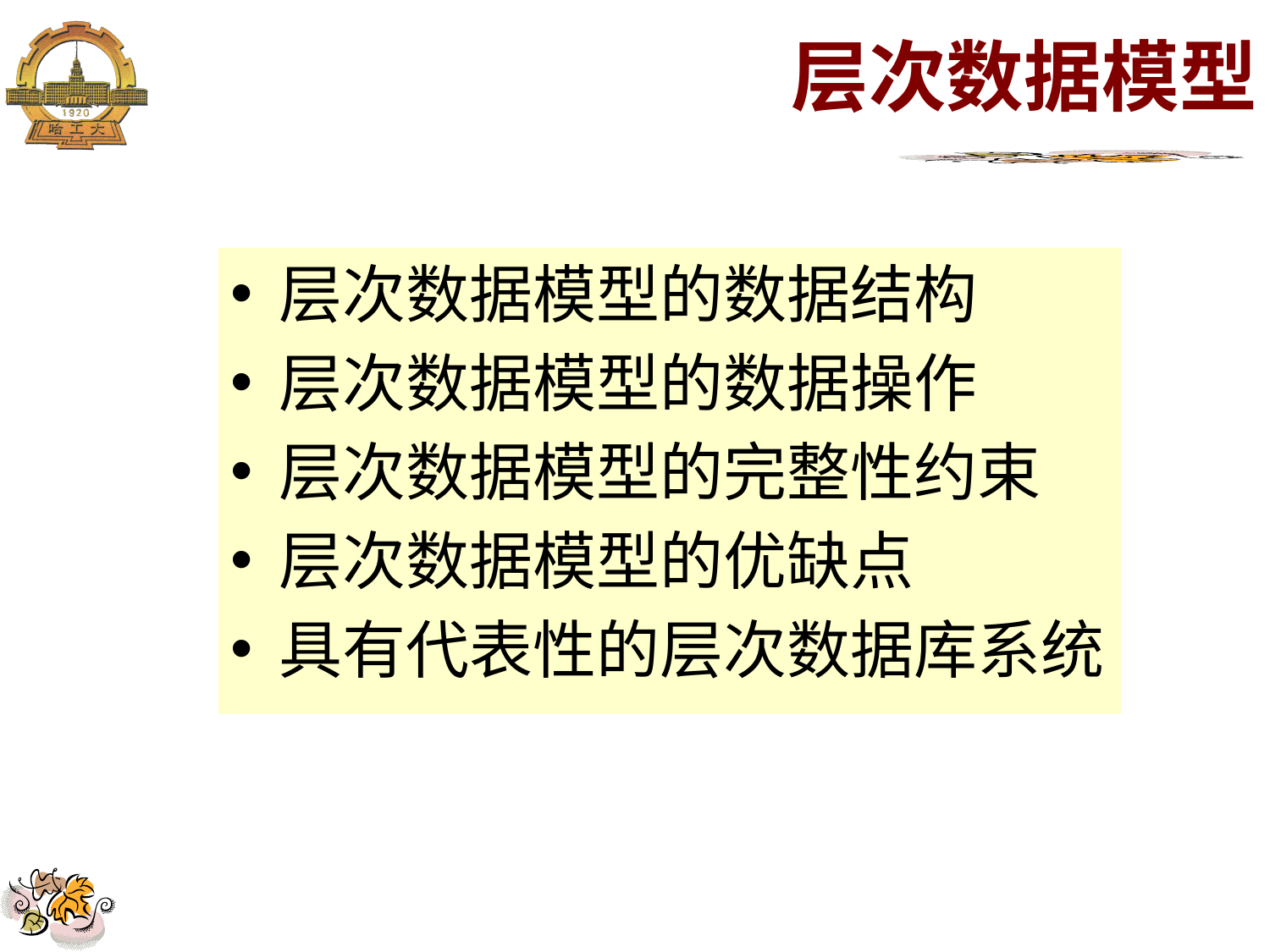

层次数据模型
层次数据模型的数据结构
层次数据模型的数据操作
层次数据模型的完整性约束
层次数据模型的优缺点
具有代表性的层次数据库系统